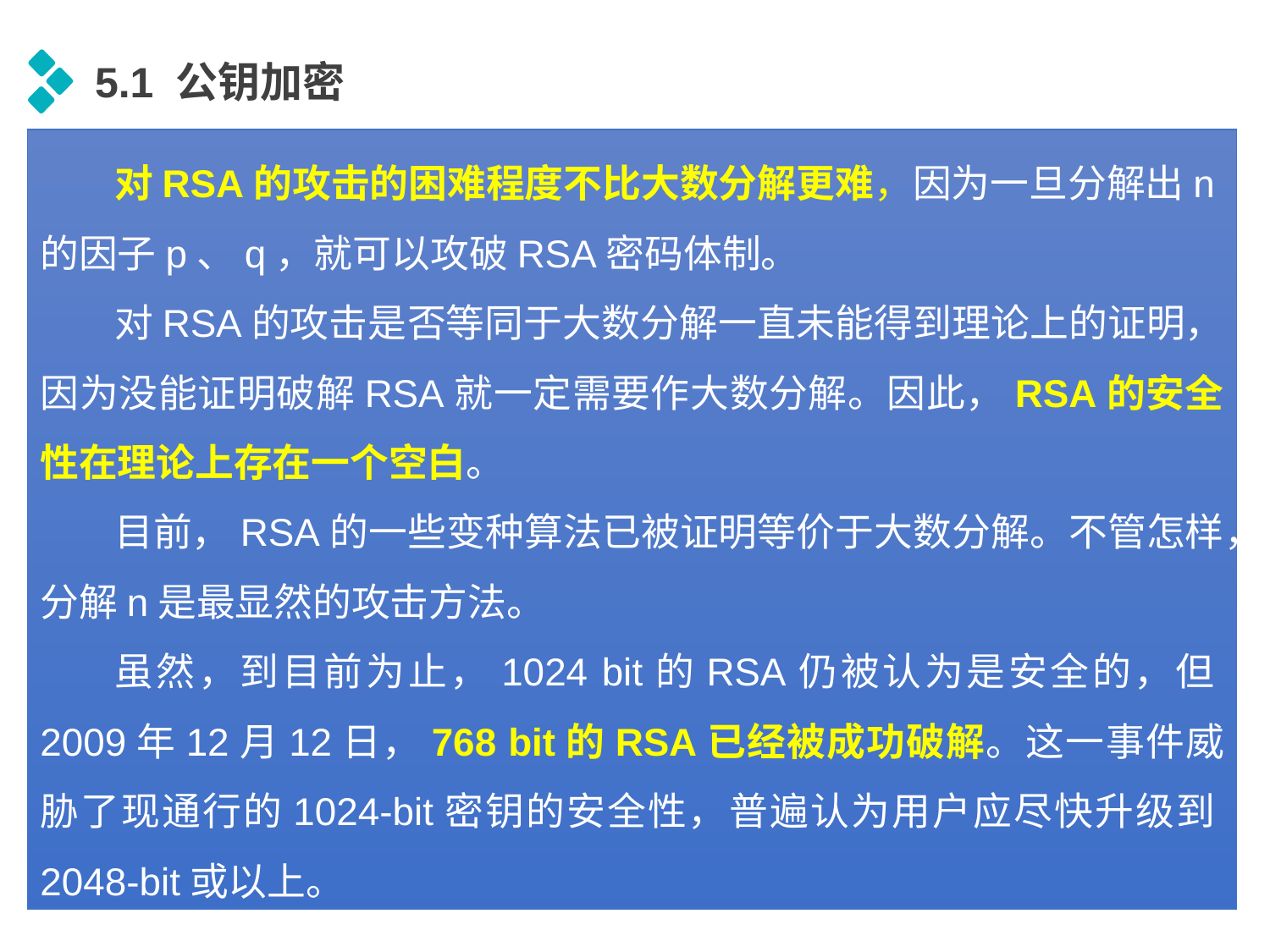

5.1 公钥加密

对RSA的攻击的困难程度不比大数分解更难，因为一旦分解出n的因子p、q，就可以攻破RSA密码体制。
对RSA的攻击是否等同于大数分解一直未能得到理论上的证明，因为没能证明破解RSA就一定需要作大数分解。因此，RSA的安全性在理论上存在一个空白。
目前，RSA的一些变种算法已被证明等价于大数分解。不管怎样，分解n是最显然的攻击方法。
虽然，到目前为止，1024 bit的RSA仍被认为是安全的，但2009年12月12日，768 bit的RSA已经被成功破解。这一事件威胁了现通行的1024-bit密钥的安全性，普遍认为用户应尽快升级到2048-bit或以上。